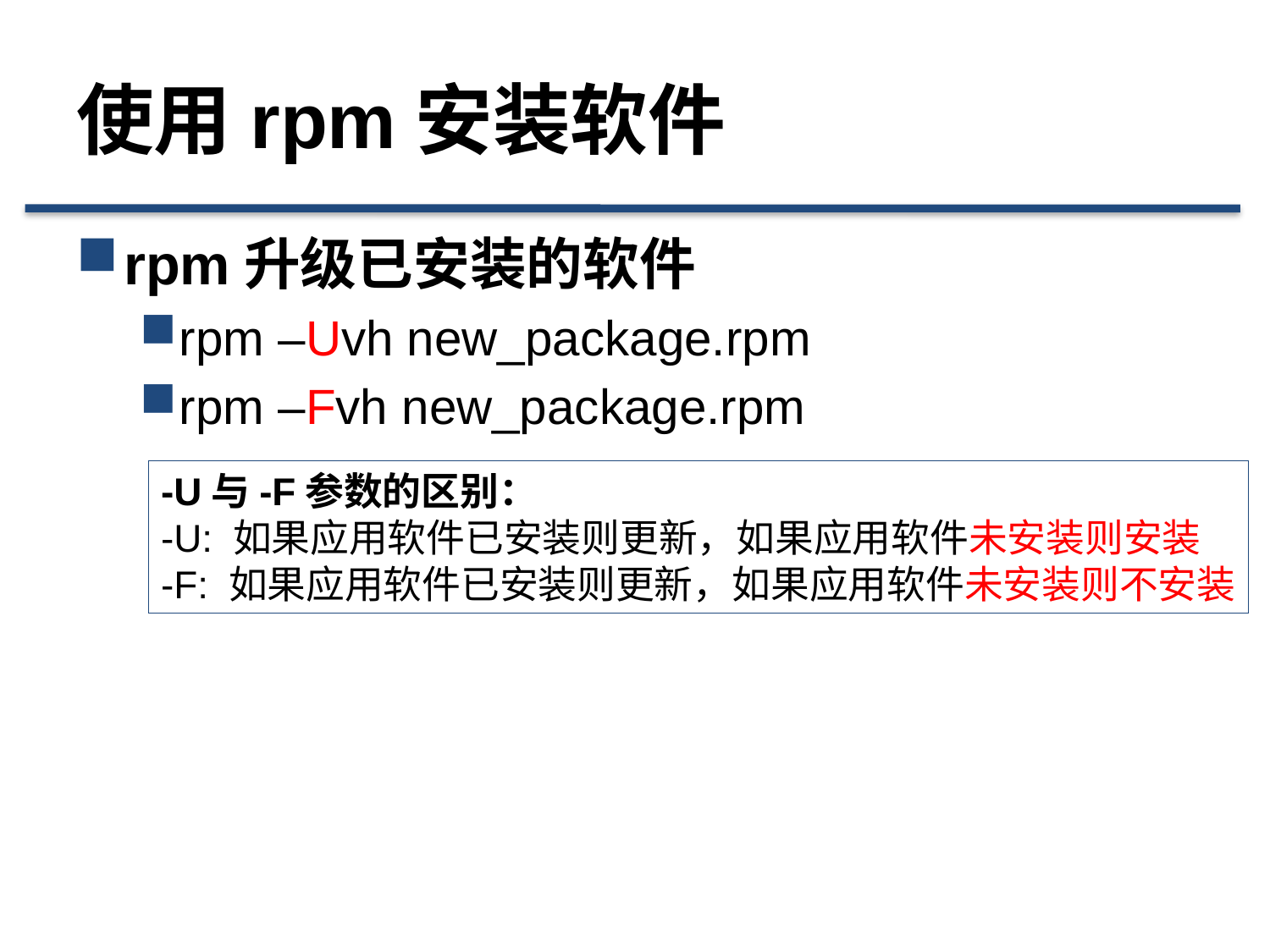

# 使用rpm安装软件
rpm升级已安装的软件
rpm –Uvh new_package.rpm
rpm –Fvh new_package.rpm
-U与-F参数的区别：
-U: 如果应用软件已安装则更新，如果应用软件未安装则安装
-F: 如果应用软件已安装则更新，如果应用软件未安装则不安装